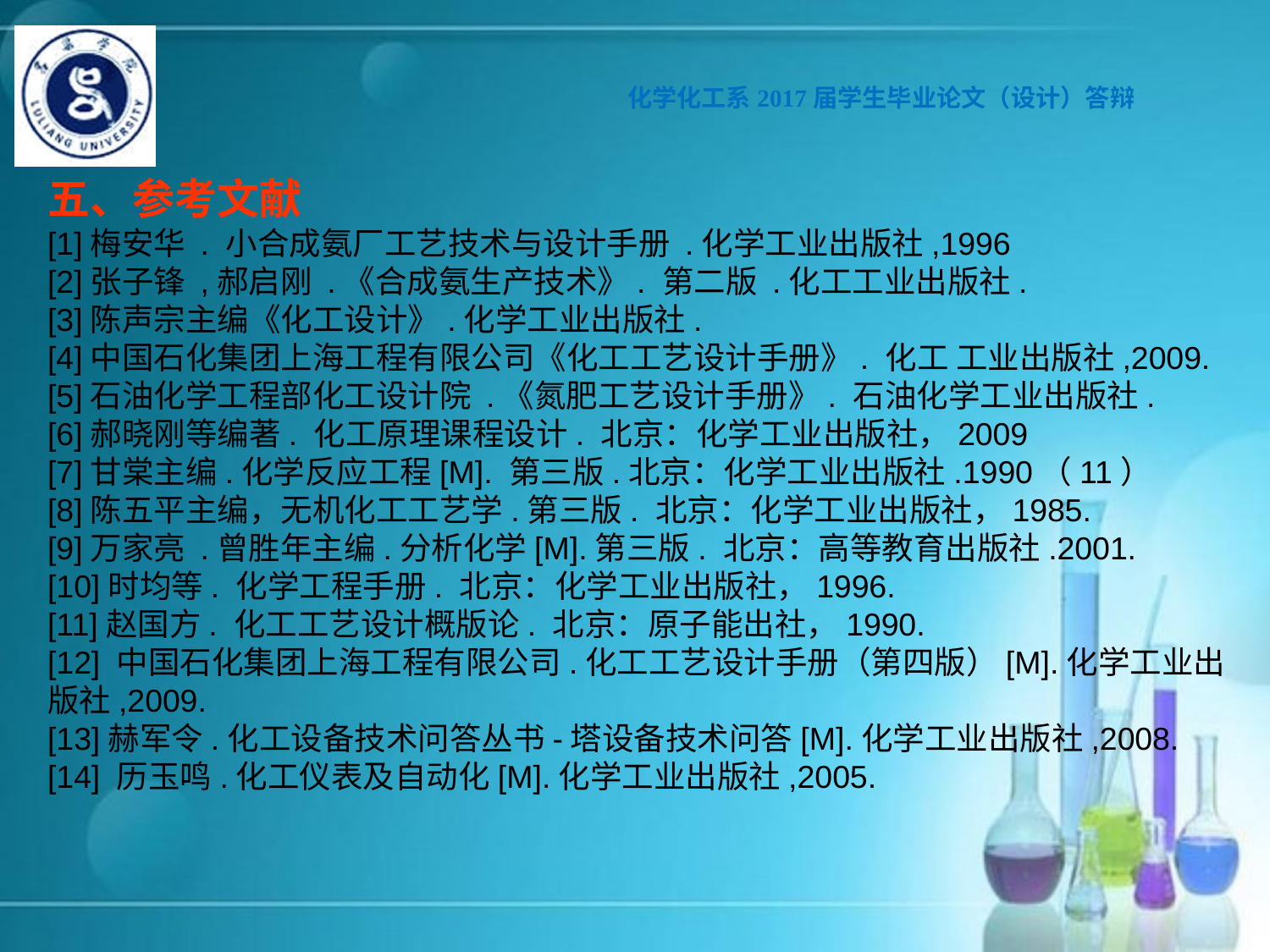

五、参考文献
[1]梅安华 . 小合成氨厂工艺技术与设计手册 .化学工业出版社,1996
[2]张子锋 ,郝启刚 .《合成氨生产技术》. 第二版 .化工工业出版社.
[3]陈声宗主编《化工设计》.化学工业出版社.
[4]中国石化集团上海工程有限公司《化工工艺设计手册》. 化工 工业出版社,2009.
[5]石油化学工程部化工设计院 .《氮肥工艺设计手册》. 石油化学工业出版社.
[6]郝晓刚等编著. 化工原理课程设计. 北京：化学工业出版社，2009
[7]甘棠主编.化学反应工程[M]. 第三版.北京：化学工业出版社.1990（11）
[8]陈五平主编，无机化工工艺学.第三版. 北京：化学工业出版社，1985.
[9]万家亮 .曾胜年主编.分析化学[M].第三版. 北京：高等教育出版社.2001.
[10]时均等. 化学工程手册. 北京：化学工业出版社，1996.
[11]赵国方. 化工工艺设计概版论. 北京：原子能出社，1990.
[12] 中国石化集团上海工程有限公司.化工工艺设计手册（第四版）[M].化学工业出版社,2009.
[13]赫军令.化工设备技术问答丛书-塔设备技术问答[M].化学工业出版社,2008.
[14] 历玉鸣.化工仪表及自动化[M].化学工业出版社,2005.